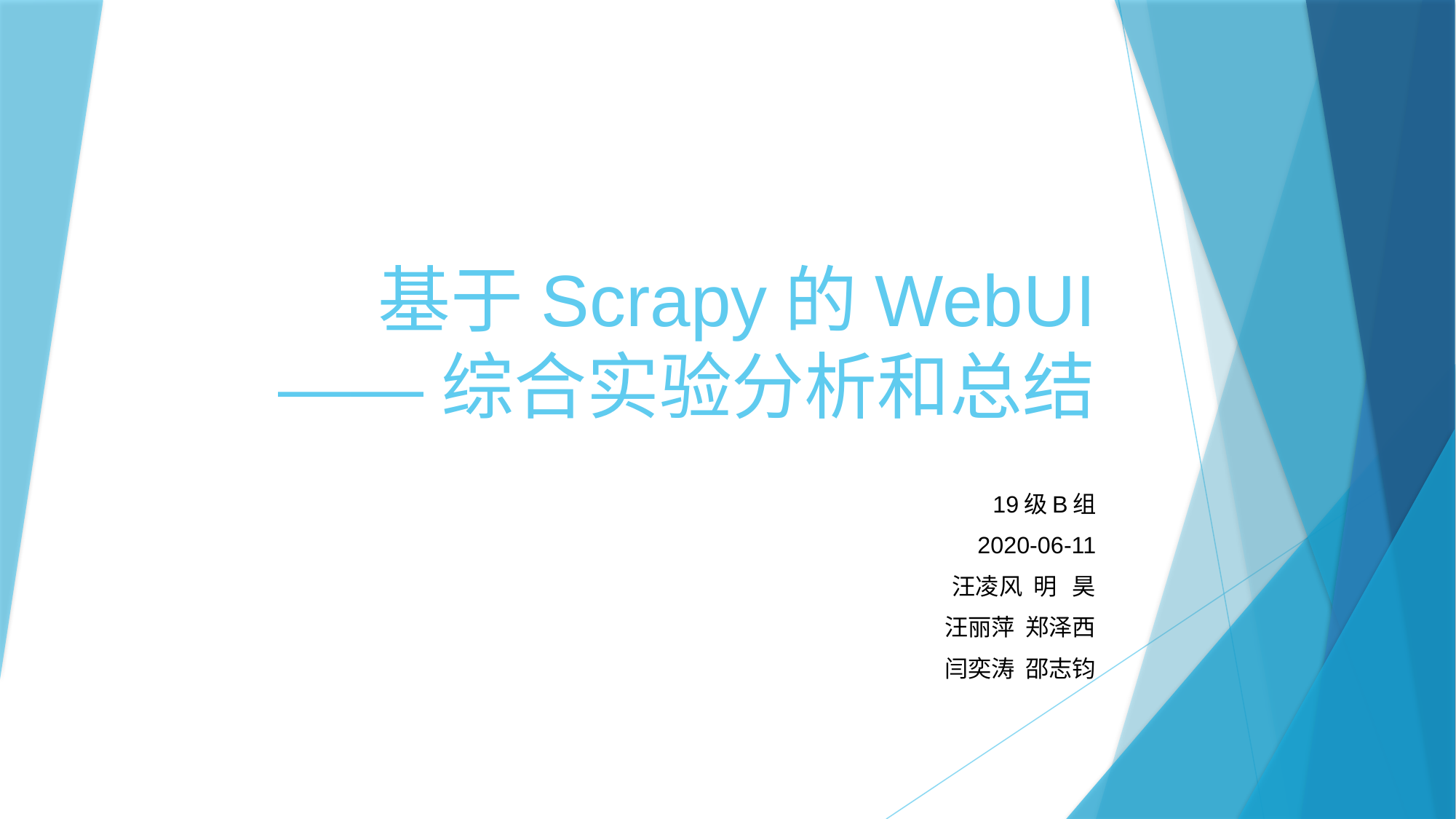

# 基于Scrapy的WebUI ——综合实验分析和总结
19级B组
2020-06-11
汪凌风  明   昊
汪丽萍  郑泽西
闫奕涛  邵志钧